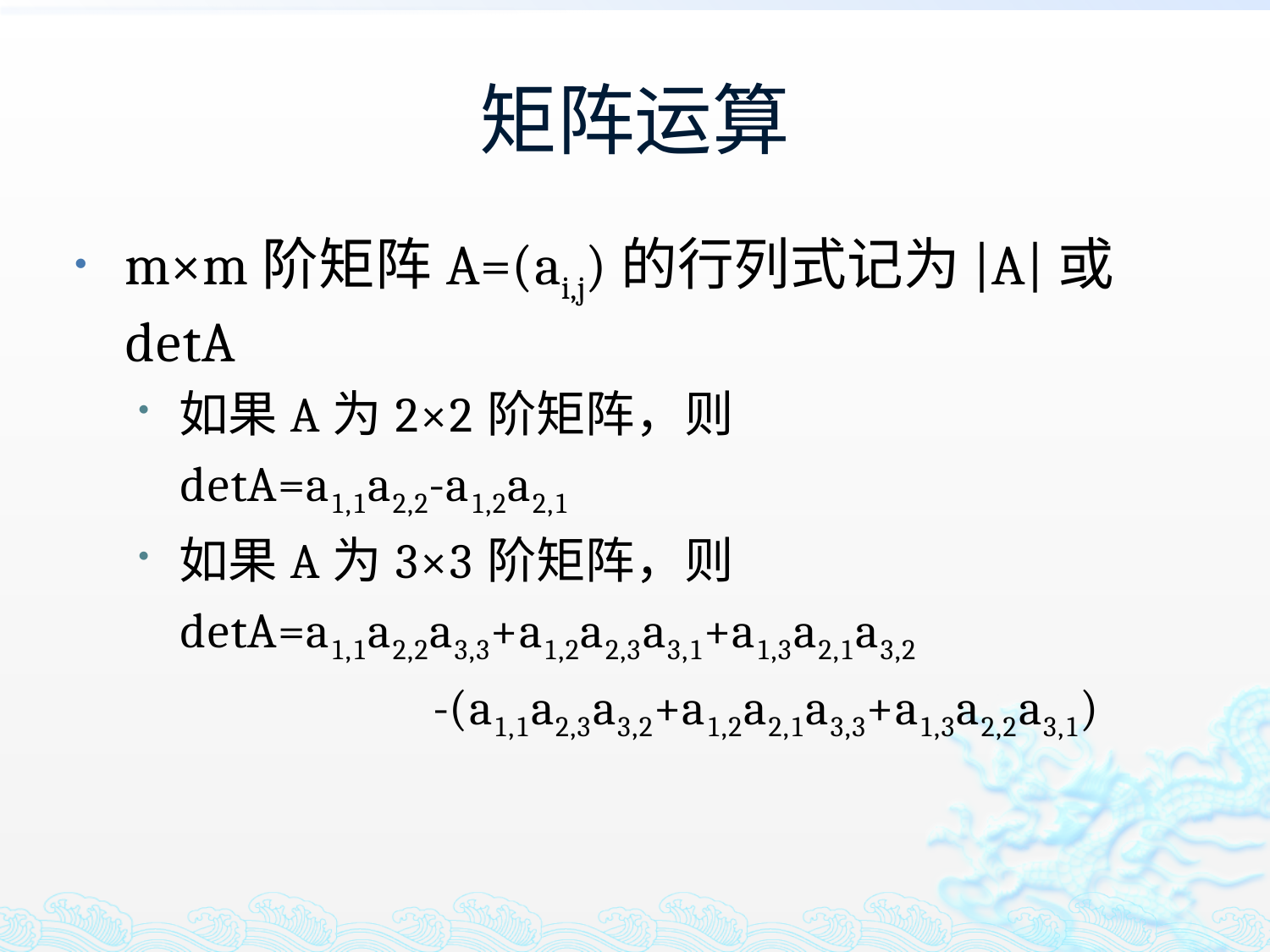

# 矩阵运算
m×m阶矩阵A=(ai,j)的行列式记为|A|或detA
如果A为2×2阶矩阵，则
	detA=a1,1a2,2-a1,2a2,1
如果A为3×3阶矩阵，则
	detA=a1,1a2,2a3,3+a1,2a2,3a3,1+a1,3a2,1a3,2
			-(a1,1a2,3a3,2+a1,2a2,1a3,3+a1,3a2,2a3,1)